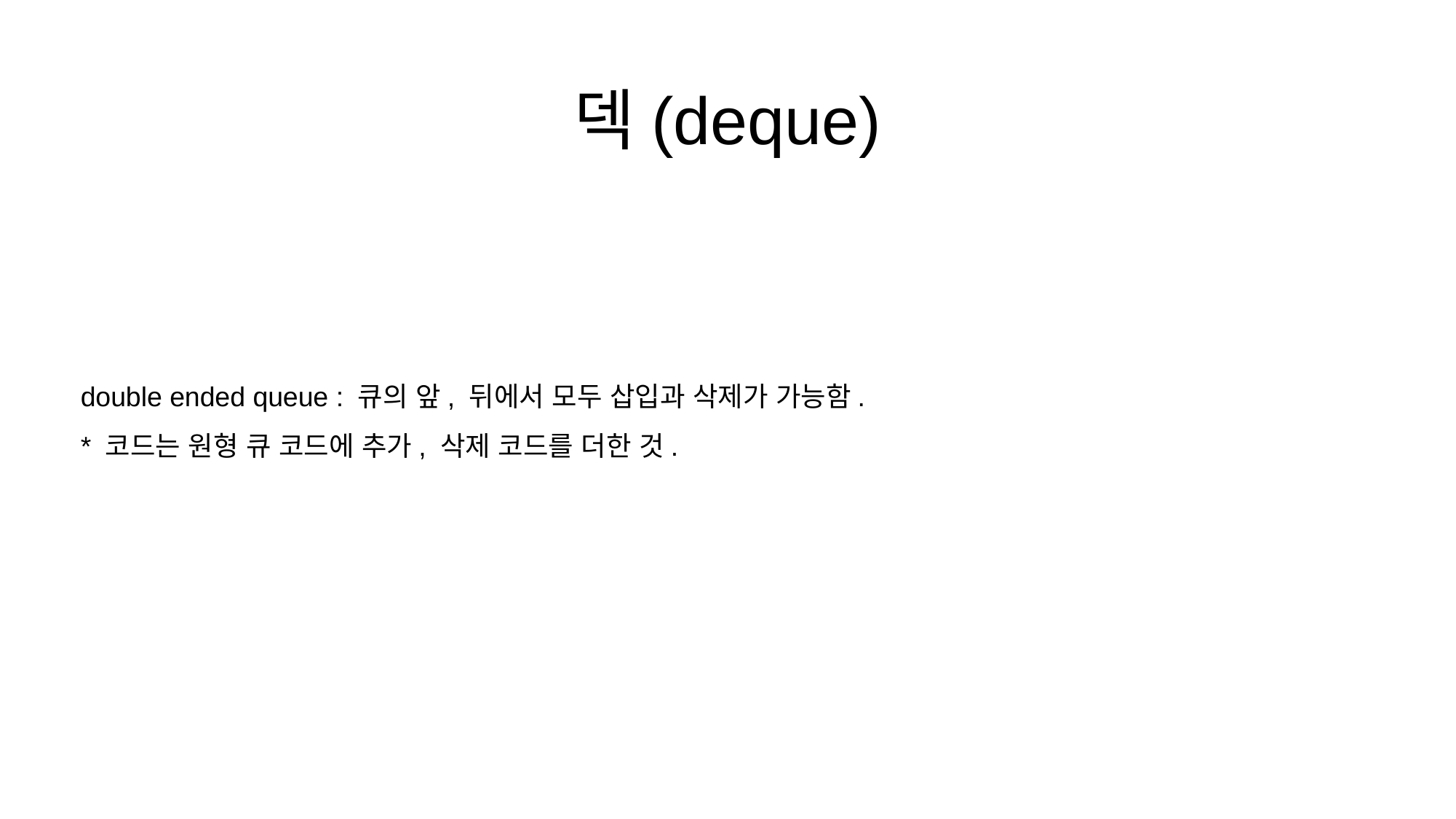

# 덱(deque)
 double ended queue : 큐의 앞, 뒤에서 모두 삽입과 삭제가 가능함.
 * 코드는 원형 큐 코드에 추가, 삭제 코드를 더한 것.